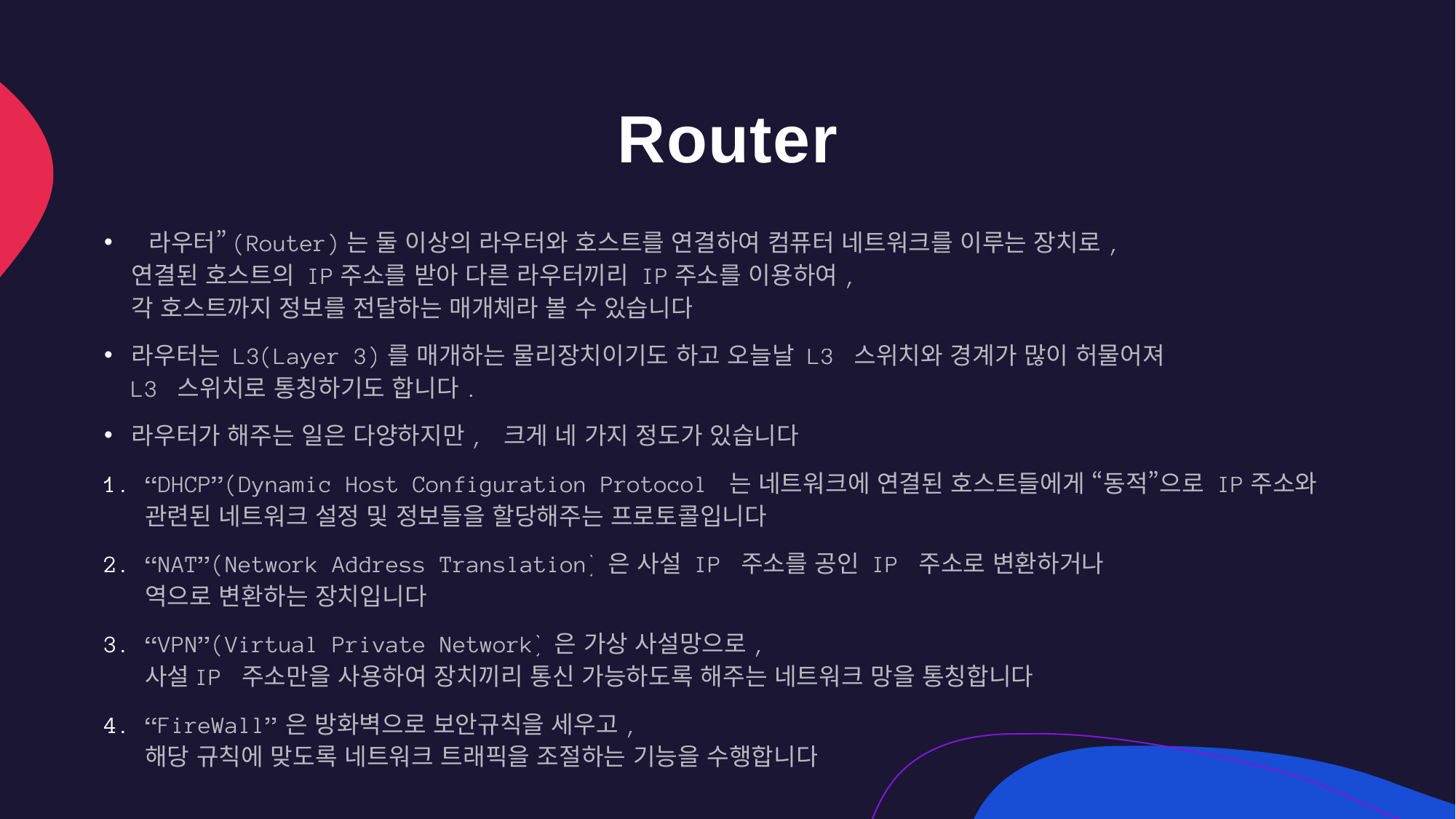

# Router
“라우터”(Router)는 둘 이상의 라우터와 호스트를 연결하여 컴퓨터 네트워크를 이루는 장치로,
연결된 호스트의 IP주소를 받아 다른 라우터끼리 IP주소를 이용하여,
각 호스트까지 정보를 전달하는 매개체라 볼 수 있습니다
라우터는 L3(Layer 3)를 매개하는 물리장치이기도 하고 오늘날 L3 스위치와 경계가 많이 허물어져
L3 스위치로 통칭하기도 합니다.
라우터가 해주는 일은 다양하지만, 크게 네 가지 정도가 있습니다
“DHCP”(Dynamic Host Configuration Protocol)는 네트워크에 연결된 호스트들에게 “동적”으로 IP주소와 관련된 네트워크 설정 및 정보들을 할당해주는 프로토콜입니다
“NAT”(Network Address Translation)은 사설 IP 주소를 공인 IP 주소로 변환하거나
역으로 변환하는 장치입니다
“VPN”(Virtual Private Network)은 가상 사설망으로,
사설IP 주소만을 사용하여 장치끼리 통신 가능하도록 해주는 네트워크 망을 통칭합니다
“FireWall”은 방화벽으로 보안규칙을 세우고,
해당 규칙에 맞도록 네트워크 트래픽을 조절하는 기능을 수행합니다